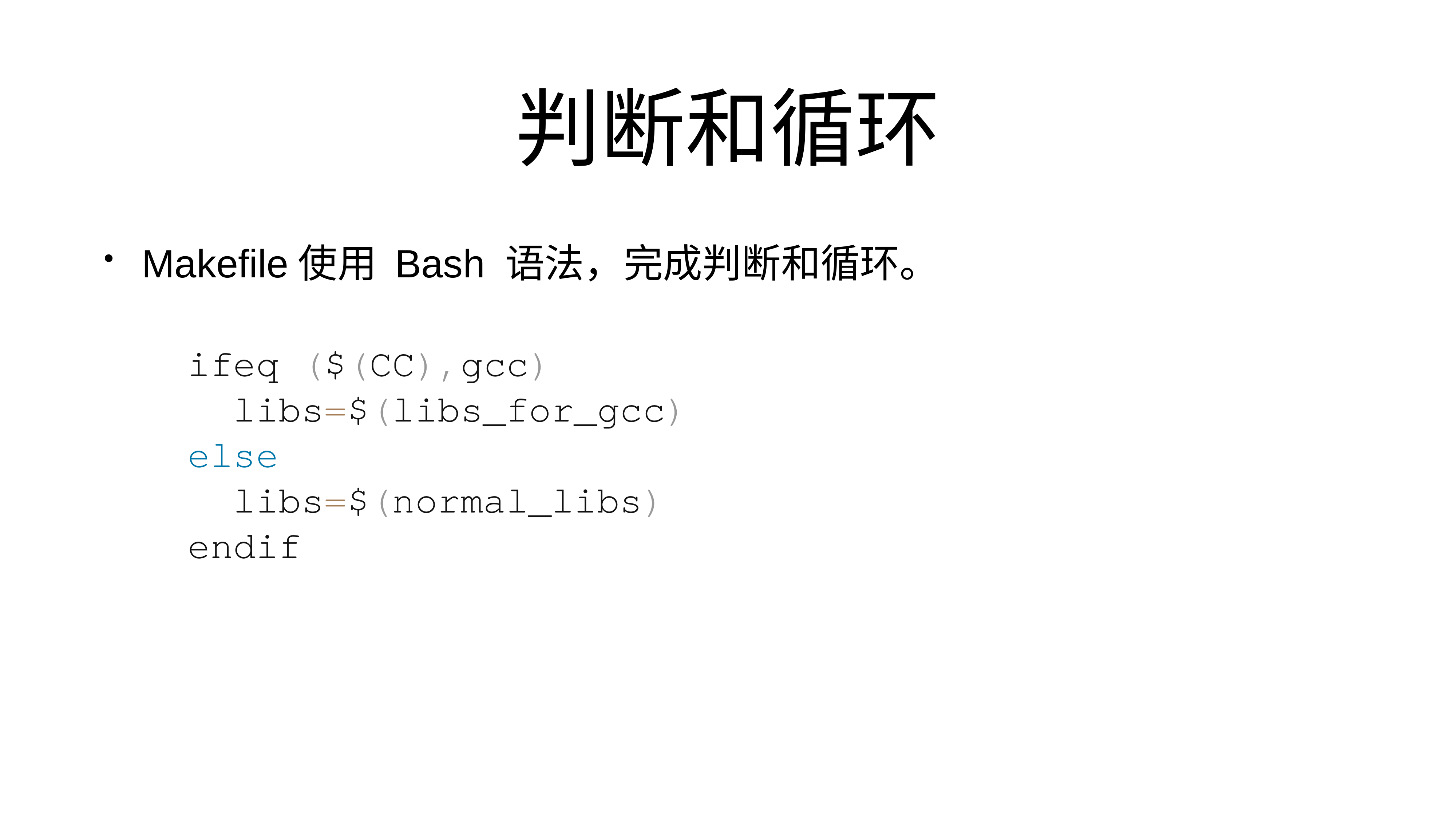

# 判断和循环
Makefile使用 Bash 语法，完成判断和循环。
ifeq ($(CC),gcc)
  libs=$(libs_for_gcc)
else
  libs=$(normal_libs)
endif